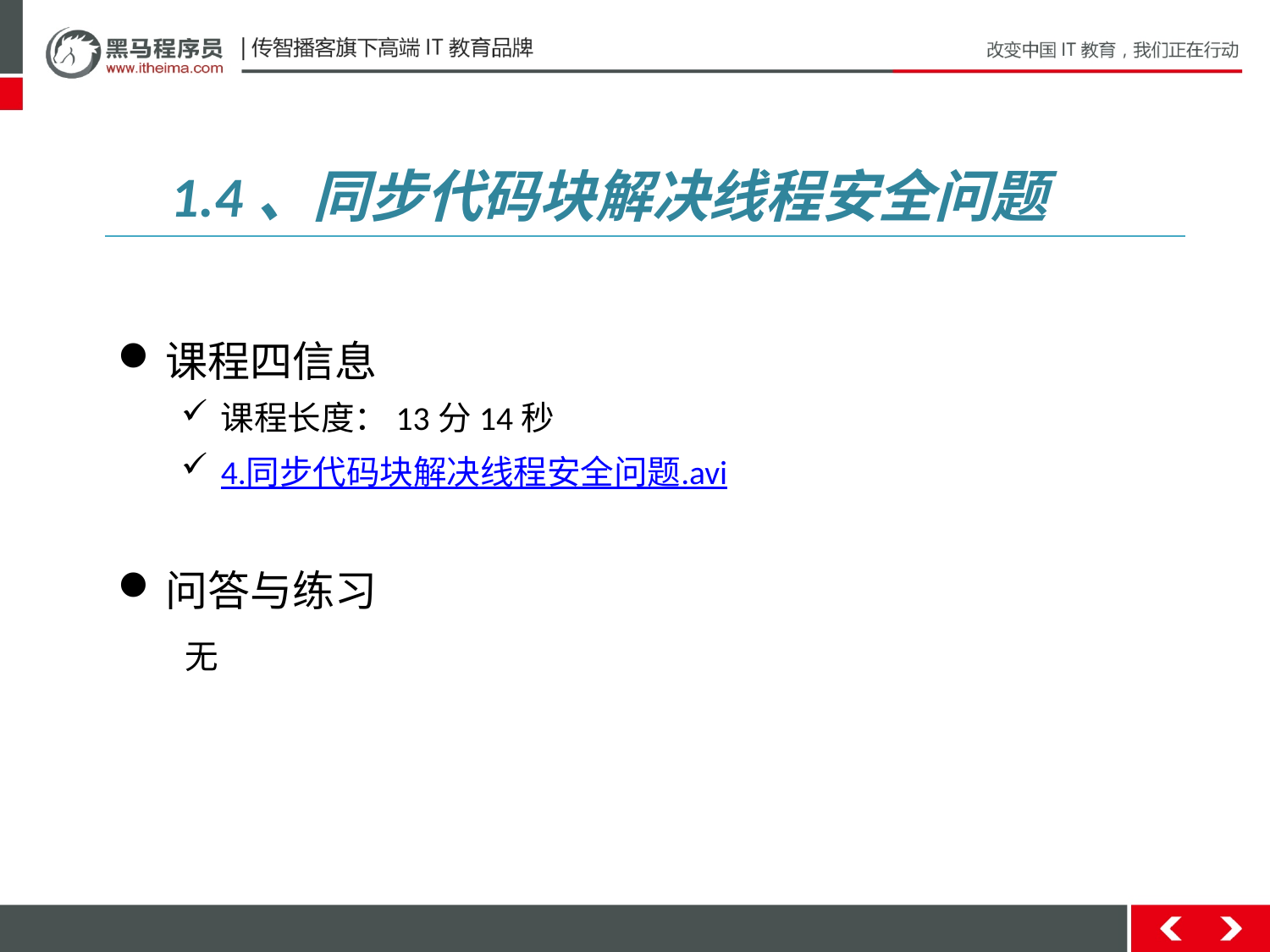

1.4、同步代码块解决线程安全问题

课程四信息
课程长度：13分14秒
4.同步代码块解决线程安全问题.avi

问答与练习
      无